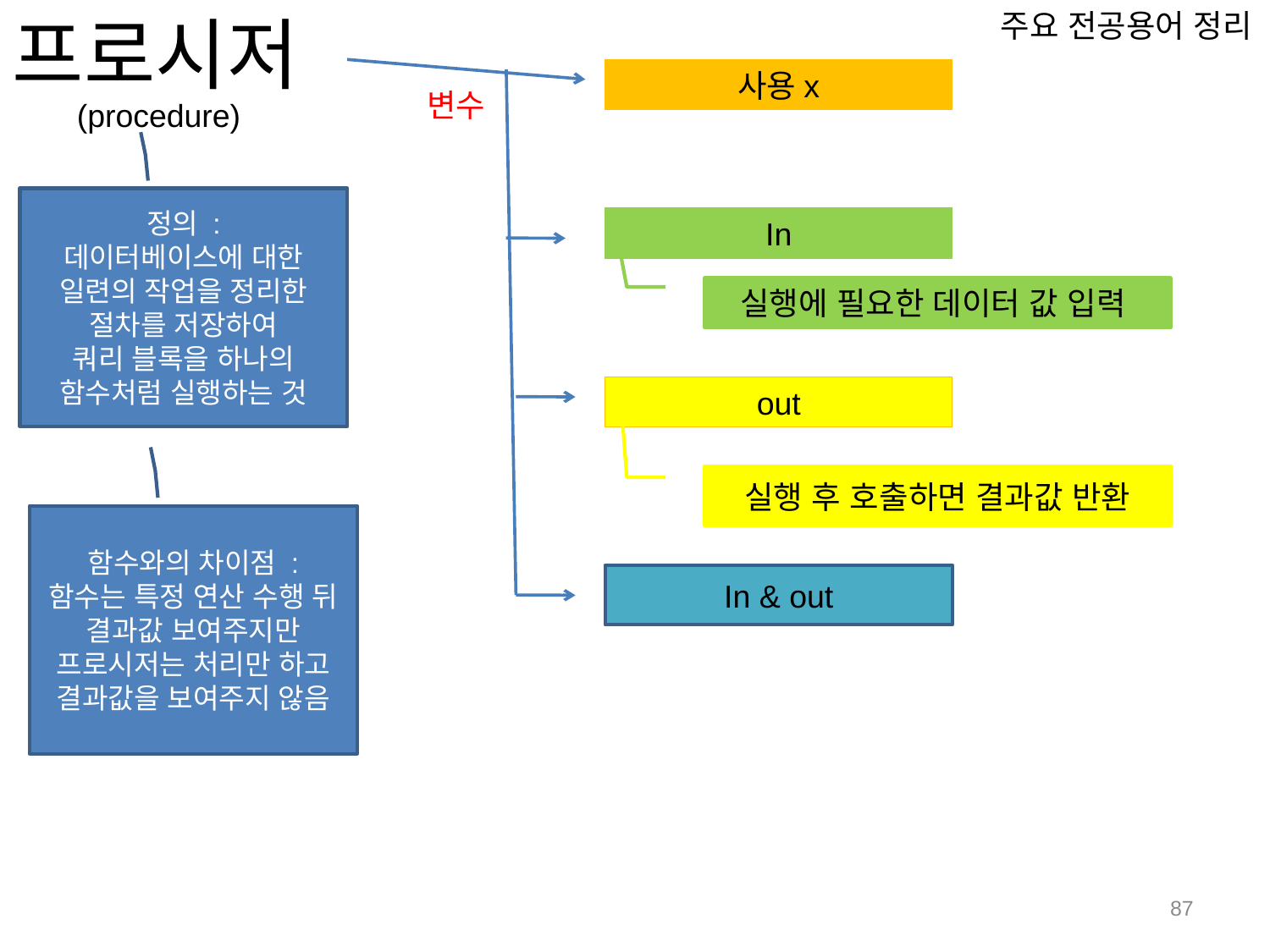

프로시저
주요 전공용어 정리
사용x
변수
(procedure)
정의 :
데이터베이스에 대한 일련의 작업을 정리한 절차를 저장하여
쿼리 블록을 하나의 함수처럼 실행하는 것
In
실행에 필요한 데이터 값 입력
out
실행 후 호출하면 결과값 반환
함수와의 차이점 :
함수는 특정 연산 수행 뒤 결과값 보여주지만 프로시저는 처리만 하고 결과값을 보여주지 않음
In & out
87